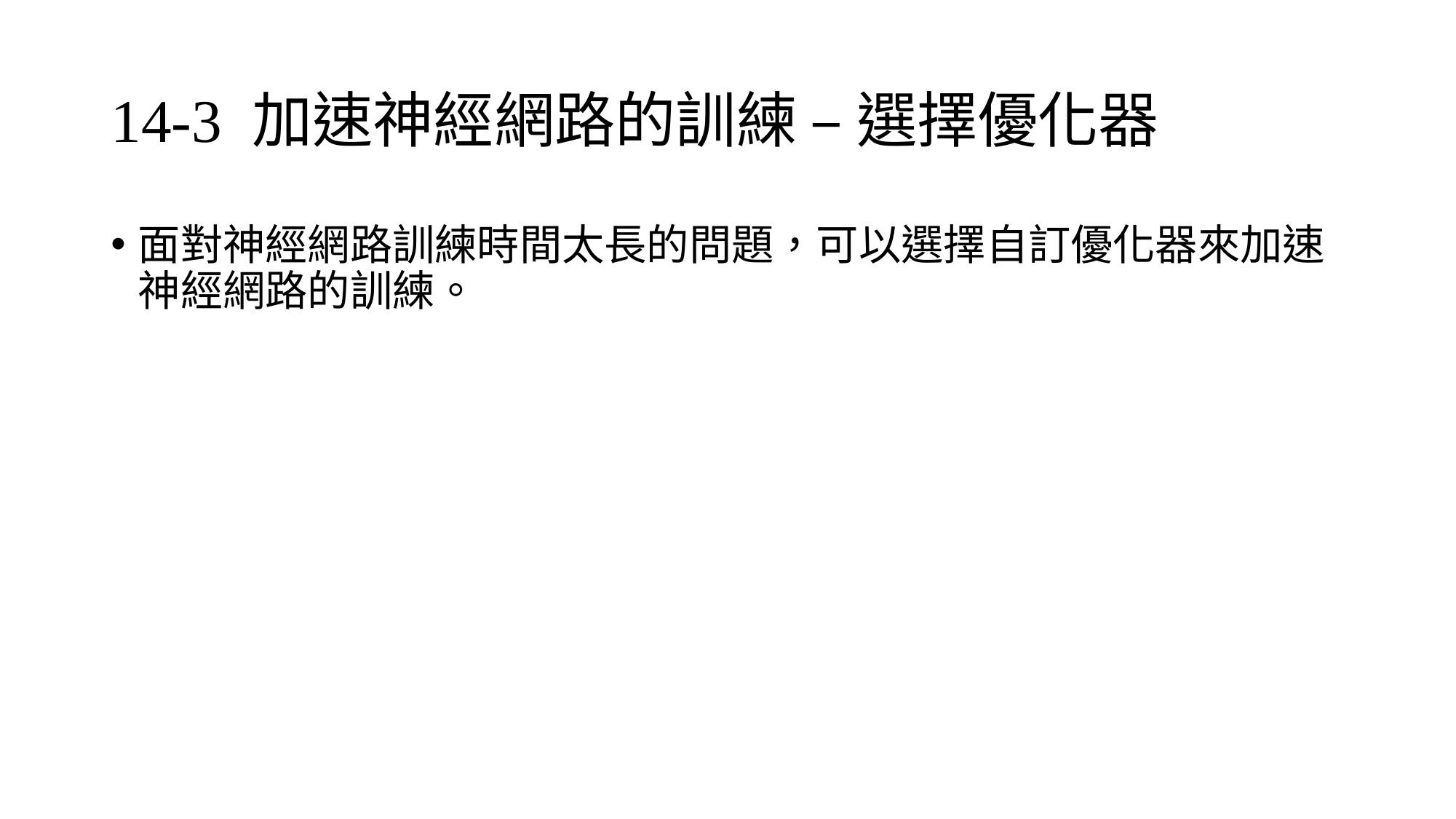

# 14-3 加速神經網路的訓練 – 選擇優化器
面對神經網路訓練時間太長的問題，可以選擇自訂優化器來加速神經網路的訓練。